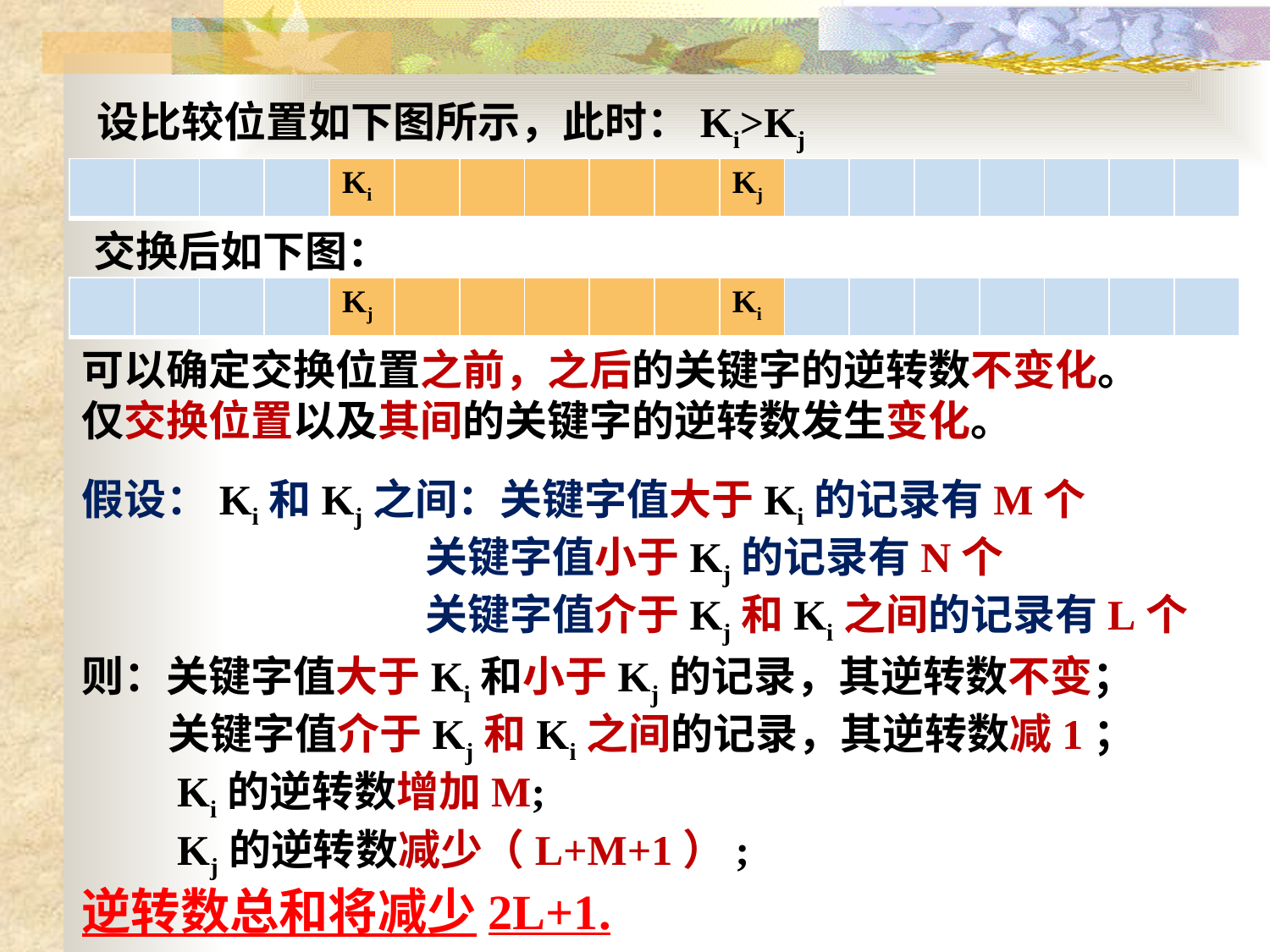

设比较位置如下图所示，此时：Ki>Kj
|  |  |  |  | Ki |  |  |  |  |  | Kj |  |  |  |  |  |  |  |
| --- | --- | --- | --- | --- | --- | --- | --- | --- | --- | --- | --- | --- | --- | --- | --- | --- | --- |
交换后如下图：
|  |  |  |  | Kj |  |  |  |  |  | Ki |  |  |  |  |  |  |  |
| --- | --- | --- | --- | --- | --- | --- | --- | --- | --- | --- | --- | --- | --- | --- | --- | --- | --- |
可以确定交换位置之前，之后的关键字的逆转数不变化。
仅交换位置以及其间的关键字的逆转数发生变化。
假设：Ki和Kj之间：关键字值大于Ki的记录有M个
                                   关键字值小于Kj的记录有N个
                                   关键字值介于Kj和Ki之间的记录有L个
则：关键字值大于Ki和小于Kj的记录，其逆转数不变；
        关键字值介于Kj和Ki之间的记录，其逆转数减1；
         Ki的逆转数增加M;
         Kj的逆转数减少（L+M+1）;
逆转数总和将减少2L+1.